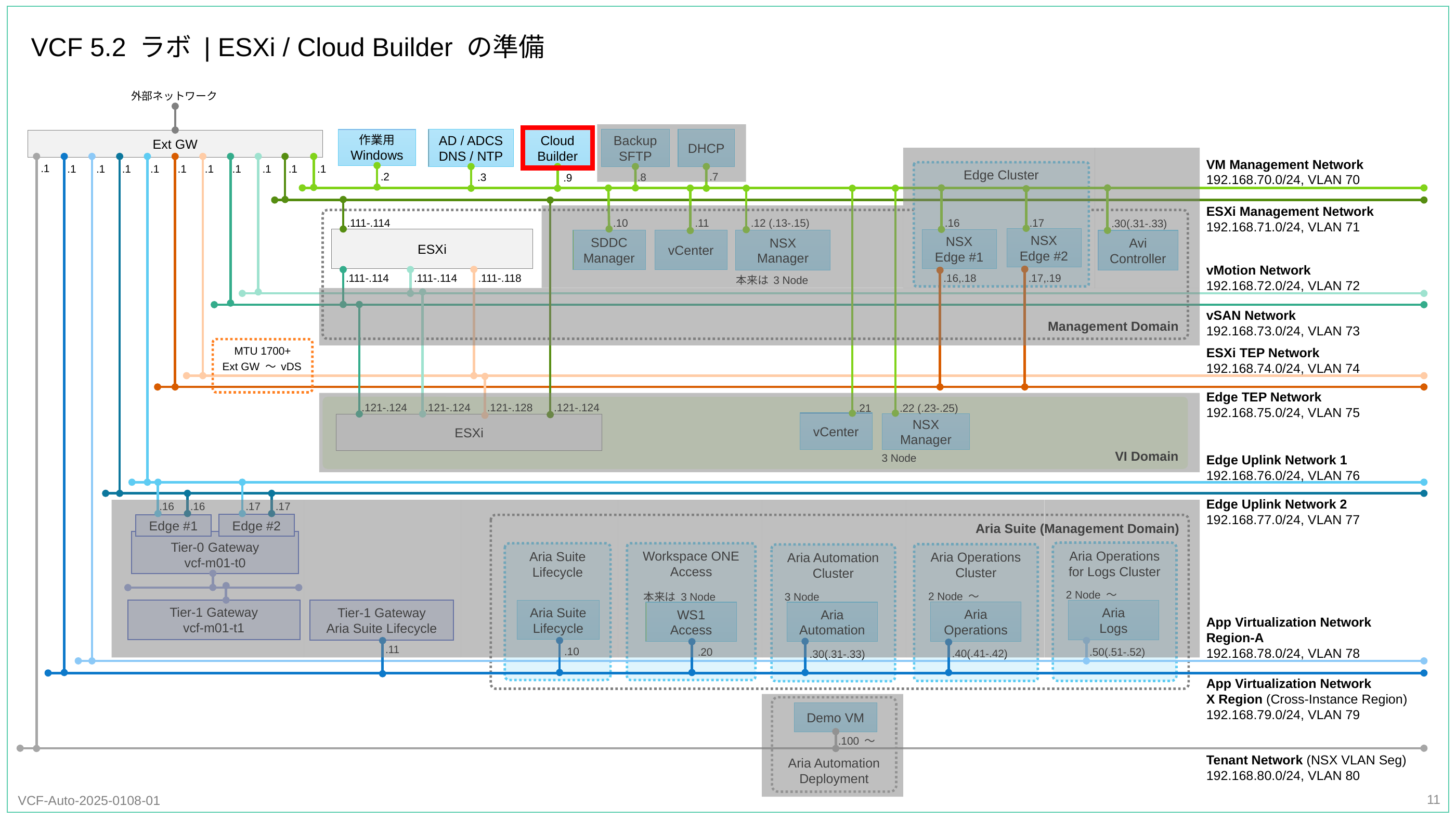

# VCF 5.2 ラボ | ESXi / Cloud Builder の準備

11